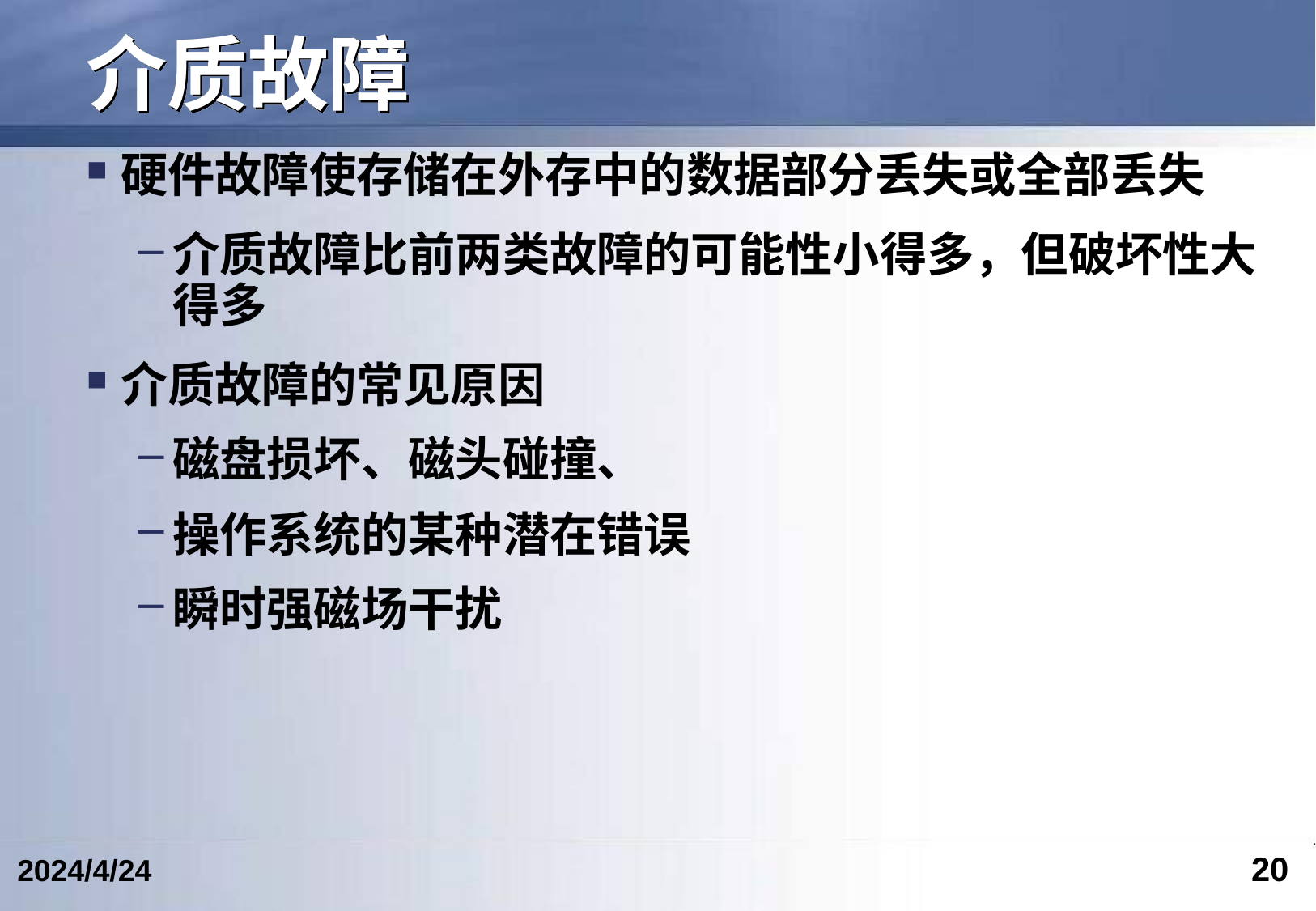

# 介质故障
硬件故障使存储在外存中的数据部分丢失或全部丢失
介质故障比前两类故障的可能性小得多，但破坏性大得多
介质故障的常见原因
磁盘损坏、磁头碰撞、
操作系统的某种潜在错误
瞬时强磁场干扰
20
2024/4/24